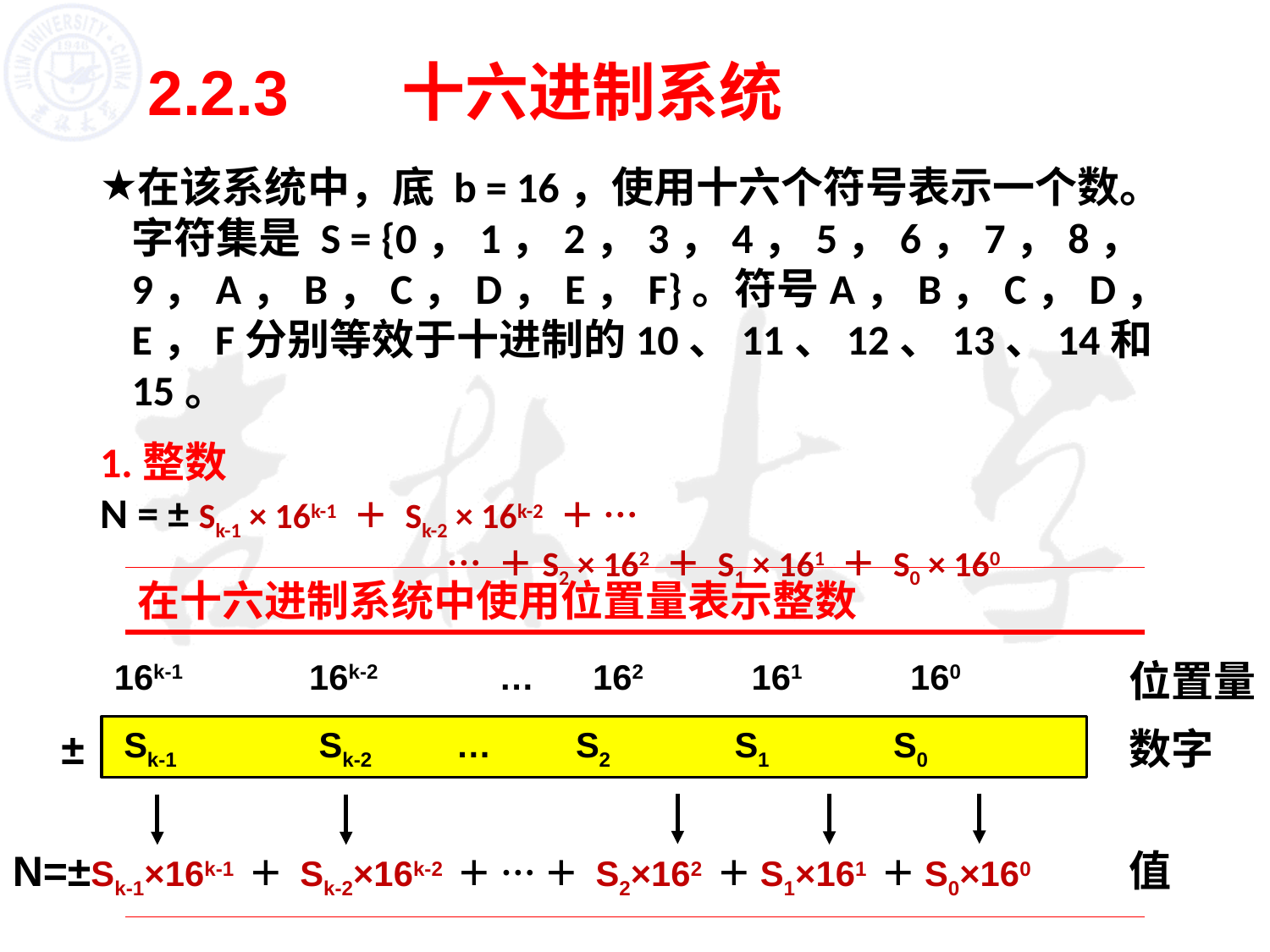

# 2.2.3	十六进制系统
在该系统中，底 b = 16，使用十六个符号表示一个数。 字符集是 S = {0，1，2，3，4，5，6，7，8，9，A，B，C，D，E，F}。符号A，B，C，D，E，F分别等效于十进制的10、11、12、13、14和15。
1.整数
N = ± Sk-1 × 16k-1 ＋ Sk-2 × 16k-2 ＋ …
                      … ＋S2 × 162 ＋ S1 × 161 ＋ S0 × 160

在十六进制系统中使用位置量表示整数
16k-1＋Sk-2×16k-2 ＋Sk-1 …      162＋S1×161＋S0×160
位置量
±
数字
 Sk-1×10k-1＋Sk-2× 1    -…＋    S2×102＋S1×101＋S0
N=±Sk-1×16k-1 ＋ Sk-2×16k-2 ＋ … ＋ S2×162 ＋S1×161 ＋S0×160
值